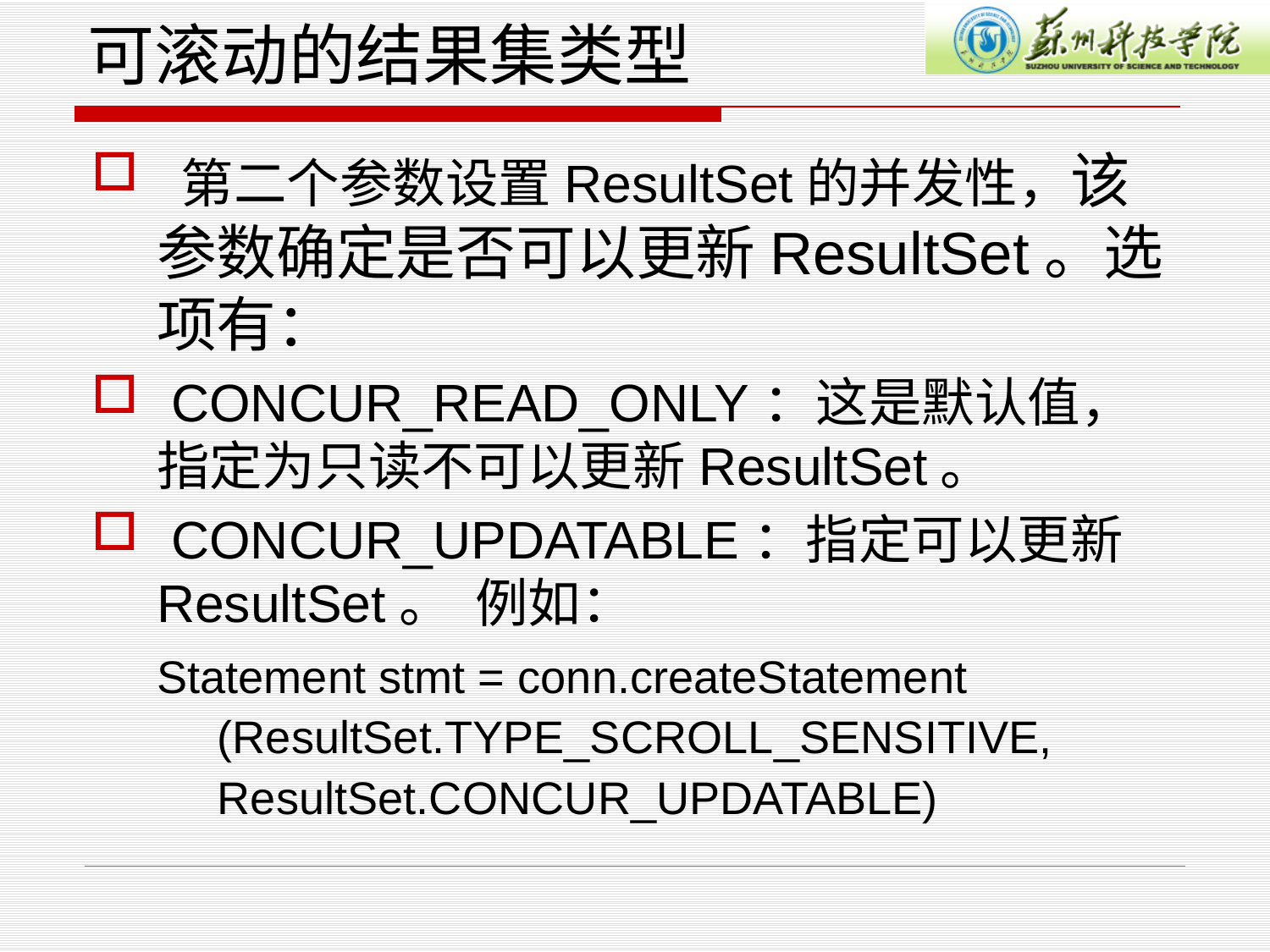

# 可滚动的结果集类型
 第二个参数设置ResultSet的并发性，该参数确定是否可以更新ResultSet。选项有：
 CONCUR_READ_ONLY：这是默认值，指定为只读不可以更新ResultSet。
 CONCUR_UPDATABLE：指定可以更新ResultSet。  例如：
Statement stmt = conn.createStatement (ResultSet.TYPE_SCROLL_SENSITIVE, ResultSet.CONCUR_UPDATABLE)